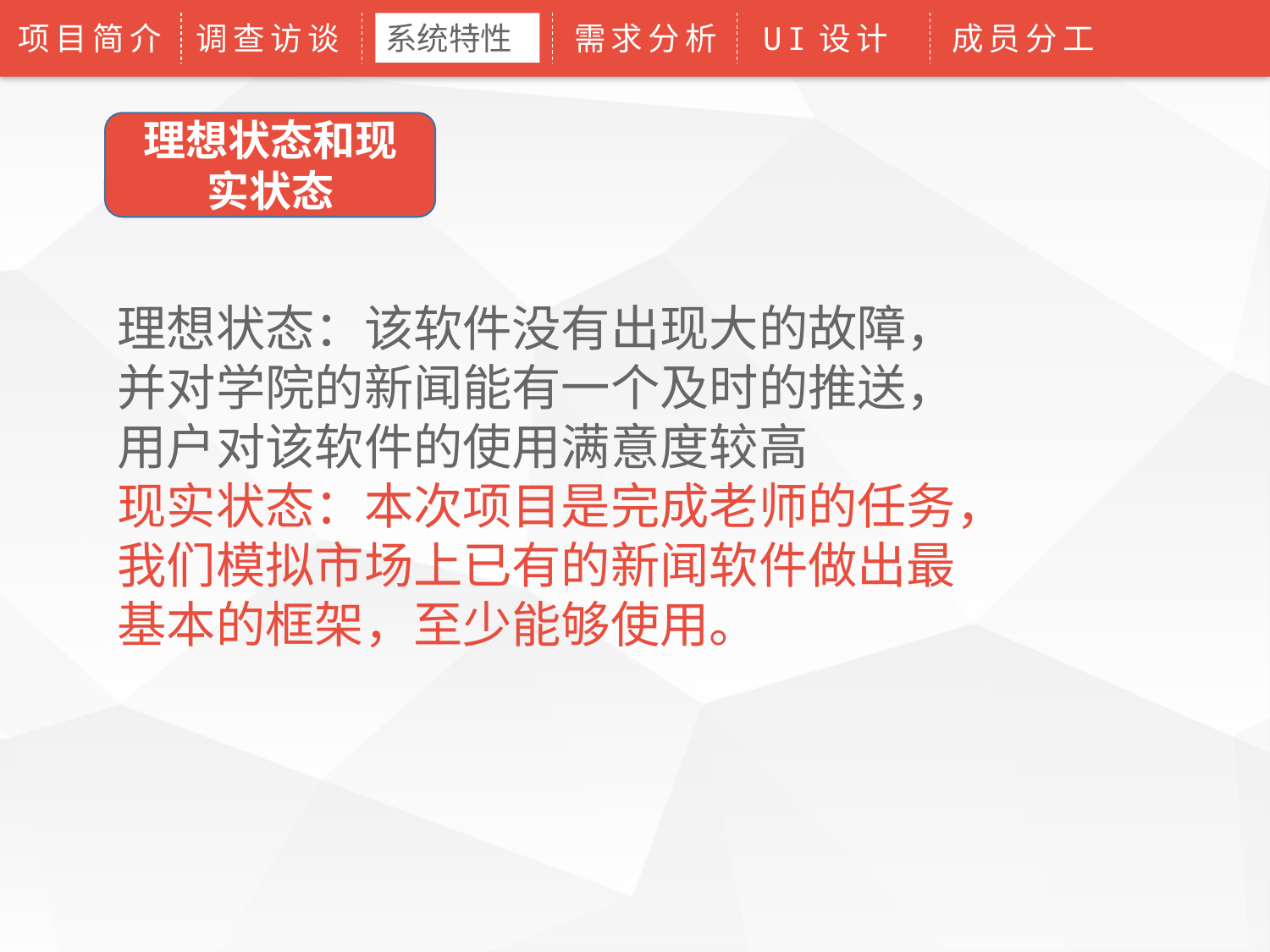

项目简介
调查访谈
系统特性
需求分析
UI设计
成员分工

理想状态和现实状态
理想状态：该软件没有出现大的故障，并对学院的新闻能有一个及时的推送，用户对该软件的使用满意度较高
现实状态：本次项目是完成老师的任务，我们模拟市场上已有的新闻软件做出最基本的框架，至少能够使用。